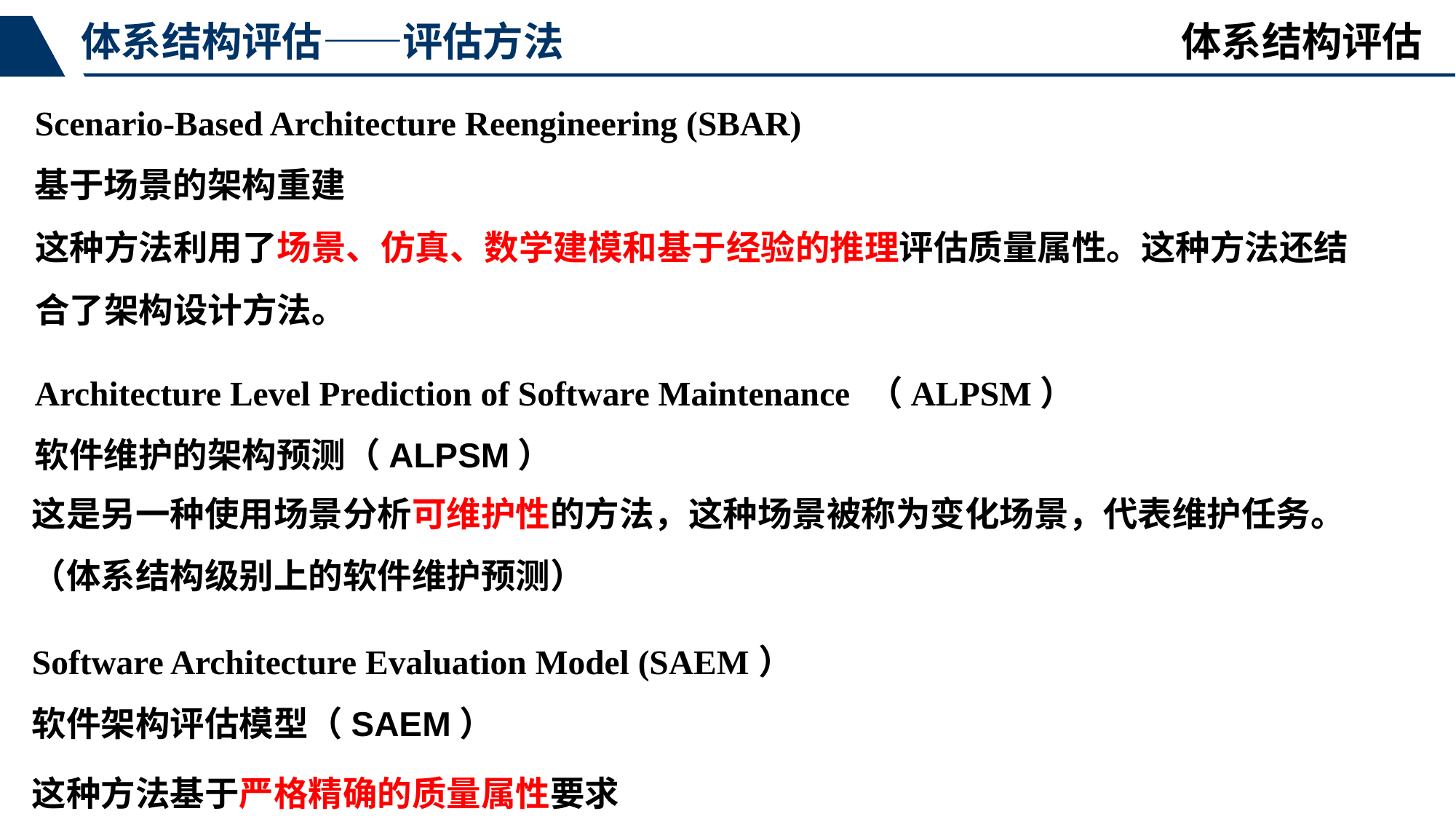

体系结构评估

体系结构评估——评估方法

Scenario-Based Architecture Reengineering (SBAR)
基于场景的架构重建
这种方法利用了场景、仿真、数学建模和基于经验的推理评估质量属性。这种方法还结合了架构设计方法。
Architecture Level Prediction of Software Maintenance （ALPSM）
软件维护的架构预测（ALPSM）
这是另一种使用场景分析可维护性的方法，这种场景被称为变化场景，代表维护任务。（体系结构级别上的软件维护预测）
Software Architecture Evaluation Model (SAEM）
软件架构评估模型（SAEM）
这种方法基于严格精确的质量属性要求